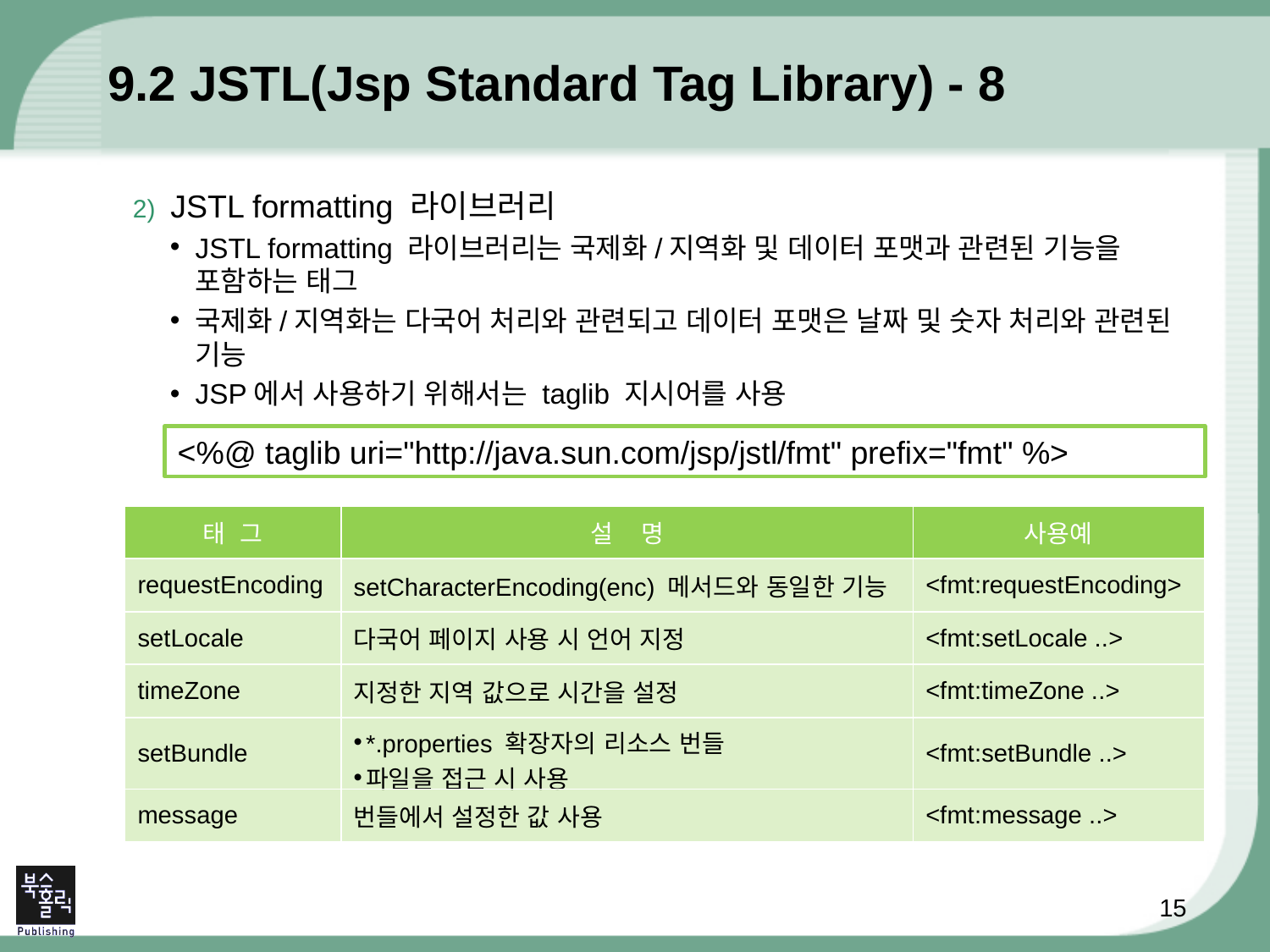

# 9.2 JSTL(Jsp Standard Tag Library) - 8
JSTL formatting 라이브러리
JSTL formatting 라이브러리는 국제화/지역화 및 데이터 포맷과 관련된 기능을 포함하는 태그
국제화/지역화는 다국어 처리와 관련되고 데이터 포맷은 날짜 및 숫자 처리와 관련된 기능
JSP에서 사용하기 위해서는 taglib 지시어를 사용
<%@ taglib uri="http://java.sun.com/jsp/jstl/fmt" prefix="fmt" %>
| 태 그 | 설 명 | 사용예 |
| --- | --- | --- |
| requestEncoding | setCharacterEncoding(enc) 메서드와 동일한 기능 | <fmt:requestEncoding> |
| setLocale | 다국어 페이지 사용 시 언어 지정 | <fmt:setLocale ..> |
| timeZone | 지정한 지역 값으로 시간을 설정 | <fmt:timeZone ..> |
| setBundle | \*.properties 확장자의 리소스 번들 파일을 접근 시 사용 | <fmt:setBundle ..> |
| message | 번들에서 설정한 값 사용 | <fmt:message ..> |
15